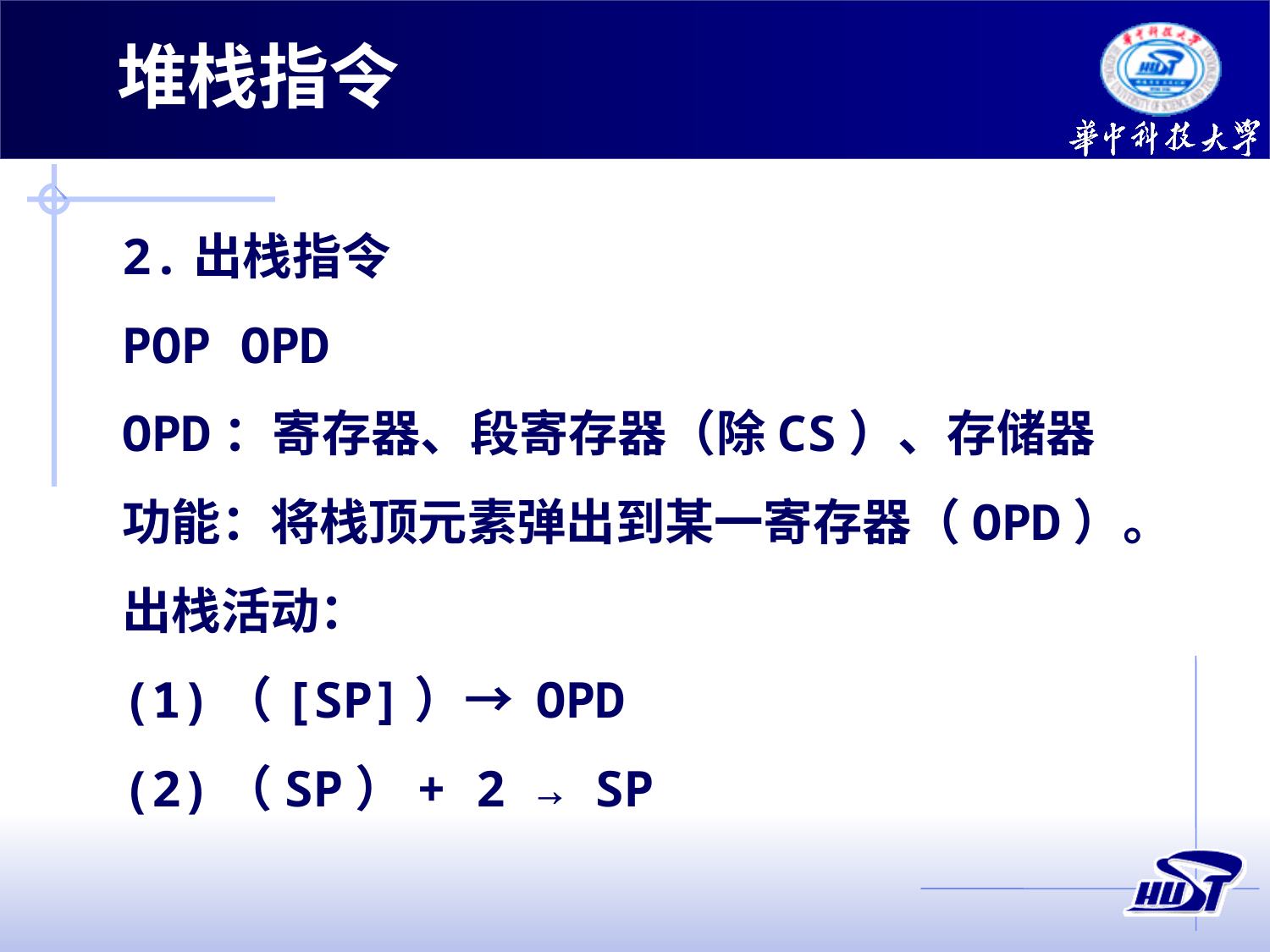

堆栈指令
2.出栈指令
POP OPD
OPD：寄存器、段寄存器（除CS）、存储器
功能：将栈顶元素弹出到某一寄存器（OPD）。
出栈活动：
(1)（[SP]）→ OPD
(2)（SP）+ 2 → SP